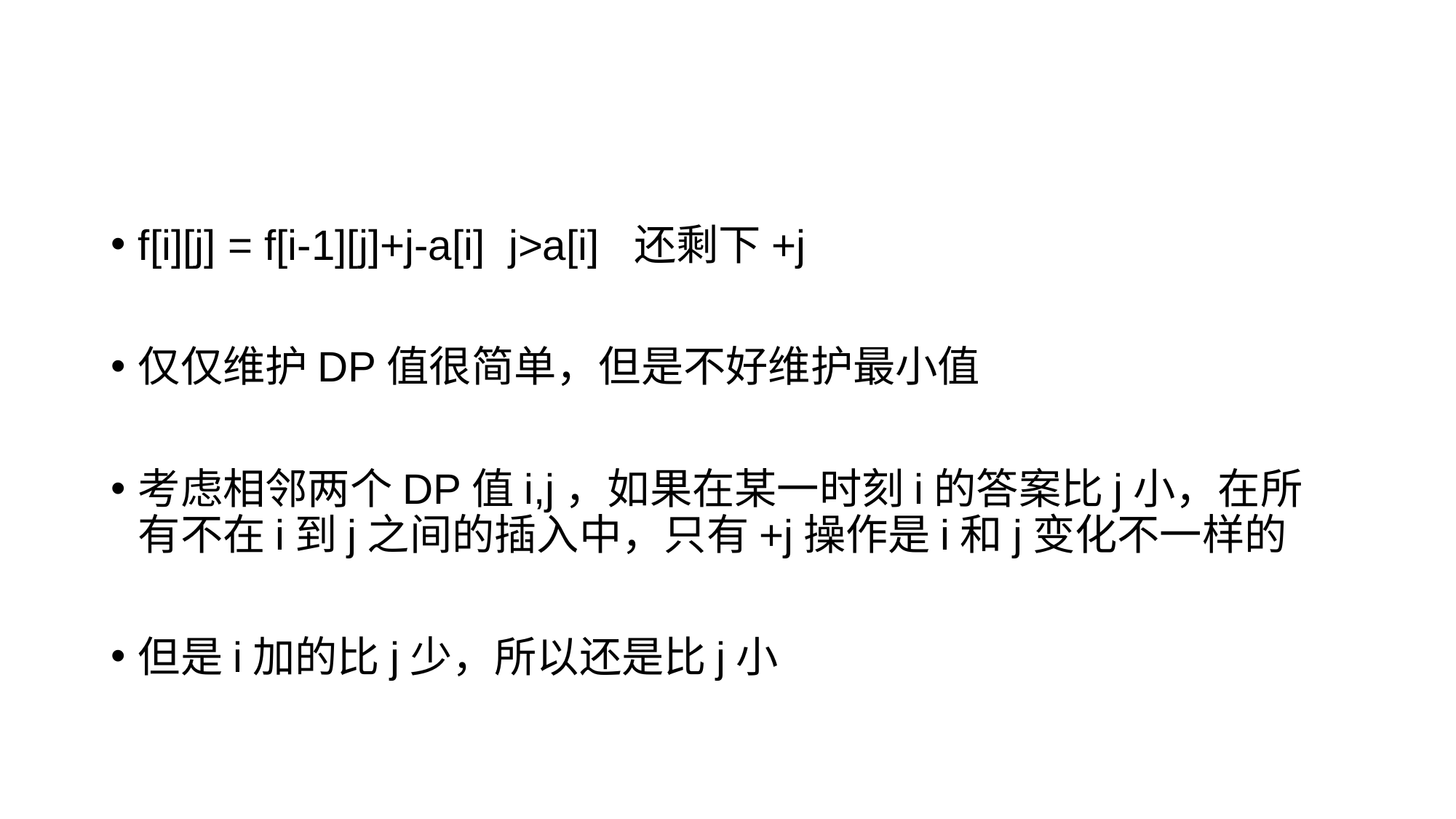

#
f[i][j] = f[i-1][j]+j-a[i]  j>a[i]  还剩下+j

仅仅维护DP值很简单，但是不好维护最小值

考虑相邻两个DP值i,j，如果在某一时刻i的答案比j小，在所有不在i到j之间的插入中，只有+j操作是i和j变化不一样的

但是i加的比j少，所以还是比j小